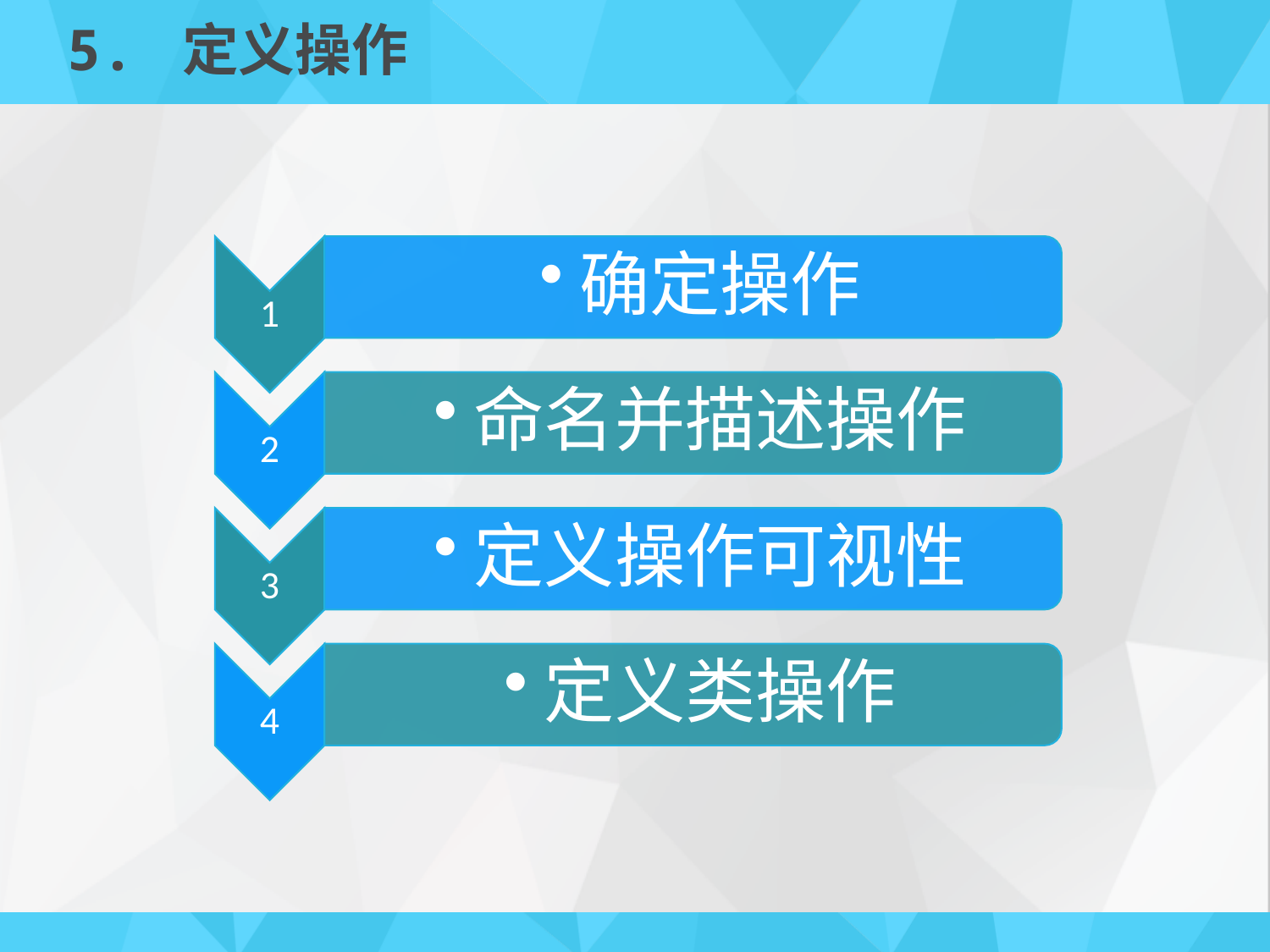

# 5. 定义操作
1
确定操作
2
命名并描述操作
3
定义操作可视性
4
定义类操作